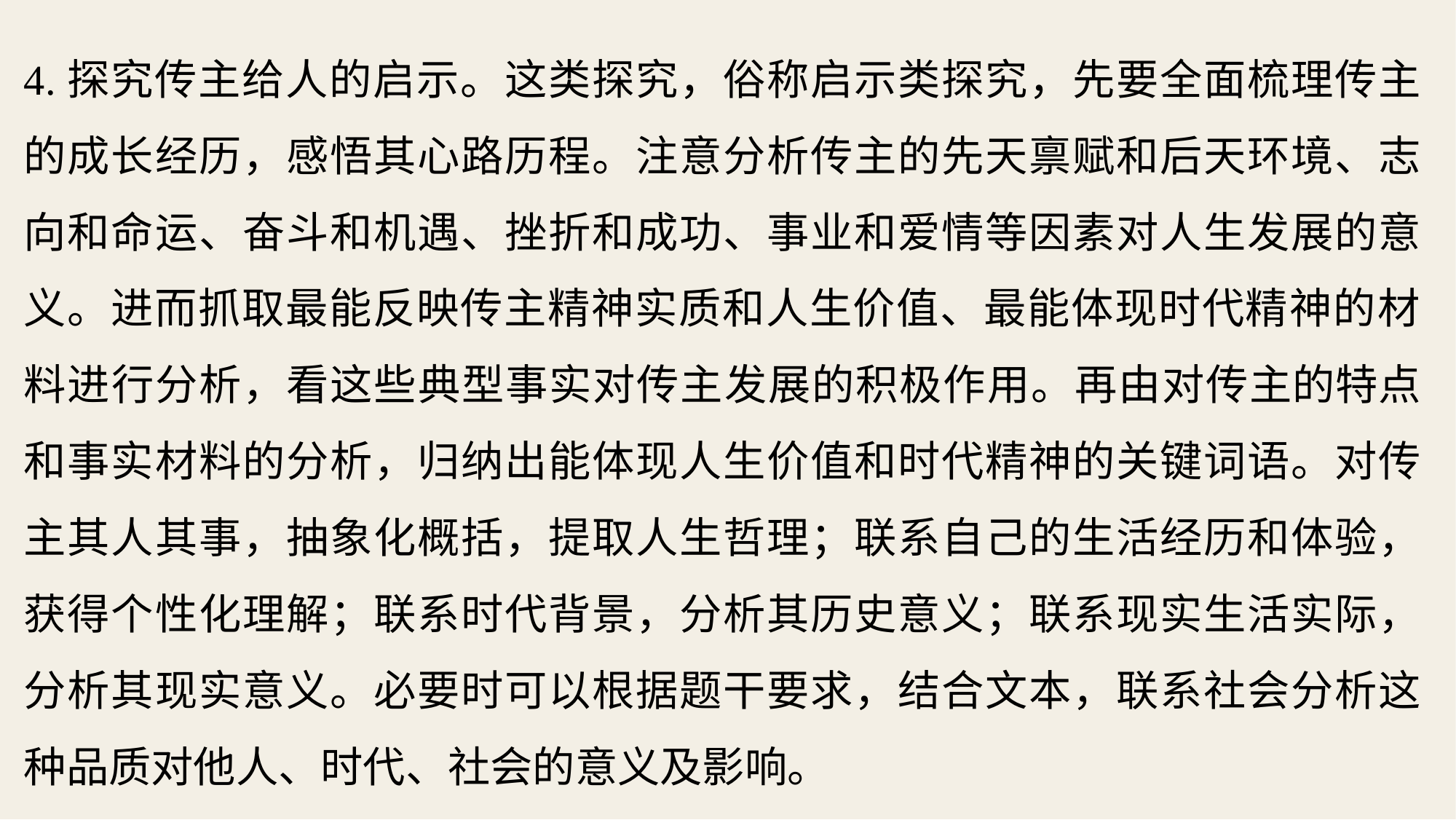

4.探究传主给人的启示。这类探究，俗称启示类探究，先要全面梳理传主的成长经历，感悟其心路历程。注意分析传主的先天禀赋和后天环境、志向和命运、奋斗和机遇、挫折和成功、事业和爱情等因素对人生发展的意义。进而抓取最能反映传主精神实质和人生价值、最能体现时代精神的材料进行分析，看这些典型事实对传主发展的积极作用。再由对传主的特点和事实材料的分析，归纳出能体现人生价值和时代精神的关键词语。对传主其人其事，抽象化概括，提取人生哲理；联系自己的生活经历和体验，获得个性化理解；联系时代背景，分析其历史意义；联系现实生活实际，分析其现实意义。必要时可以根据题干要求，结合文本，联系社会分析这种品质对他人、时代、社会的意义及影响。